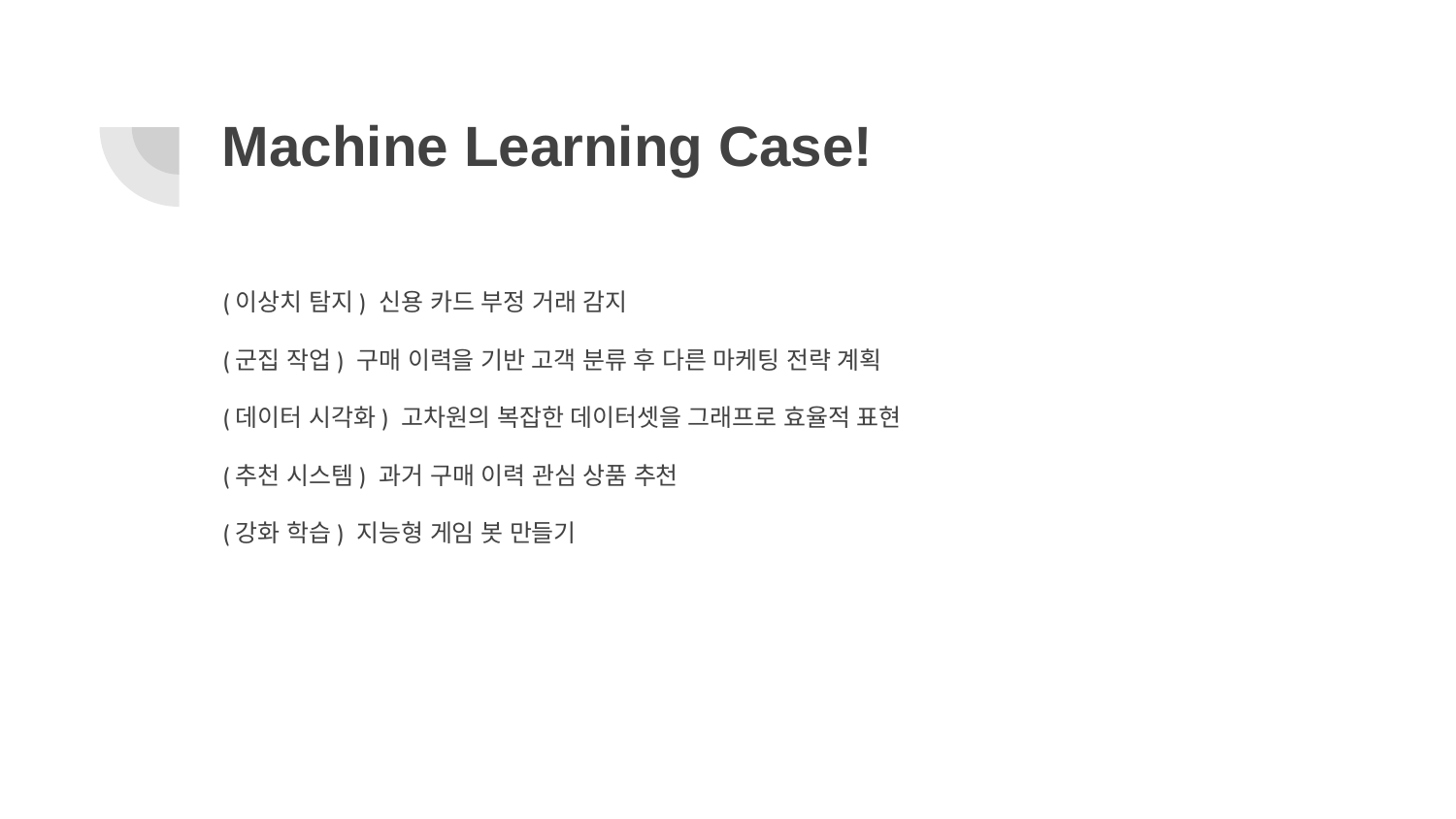

# Machine Learning Case!
(이상치 탐지) 신용 카드 부정 거래 감지
(군집 작업) 구매 이력을 기반 고객 분류 후 다른 마케팅 전략 계획
(데이터 시각화) 고차원의 복잡한 데이터셋을 그래프로 효율적 표현
(추천 시스템) 과거 구매 이력 관심 상품 추천
(강화 학습) 지능형 게임 봇 만들기